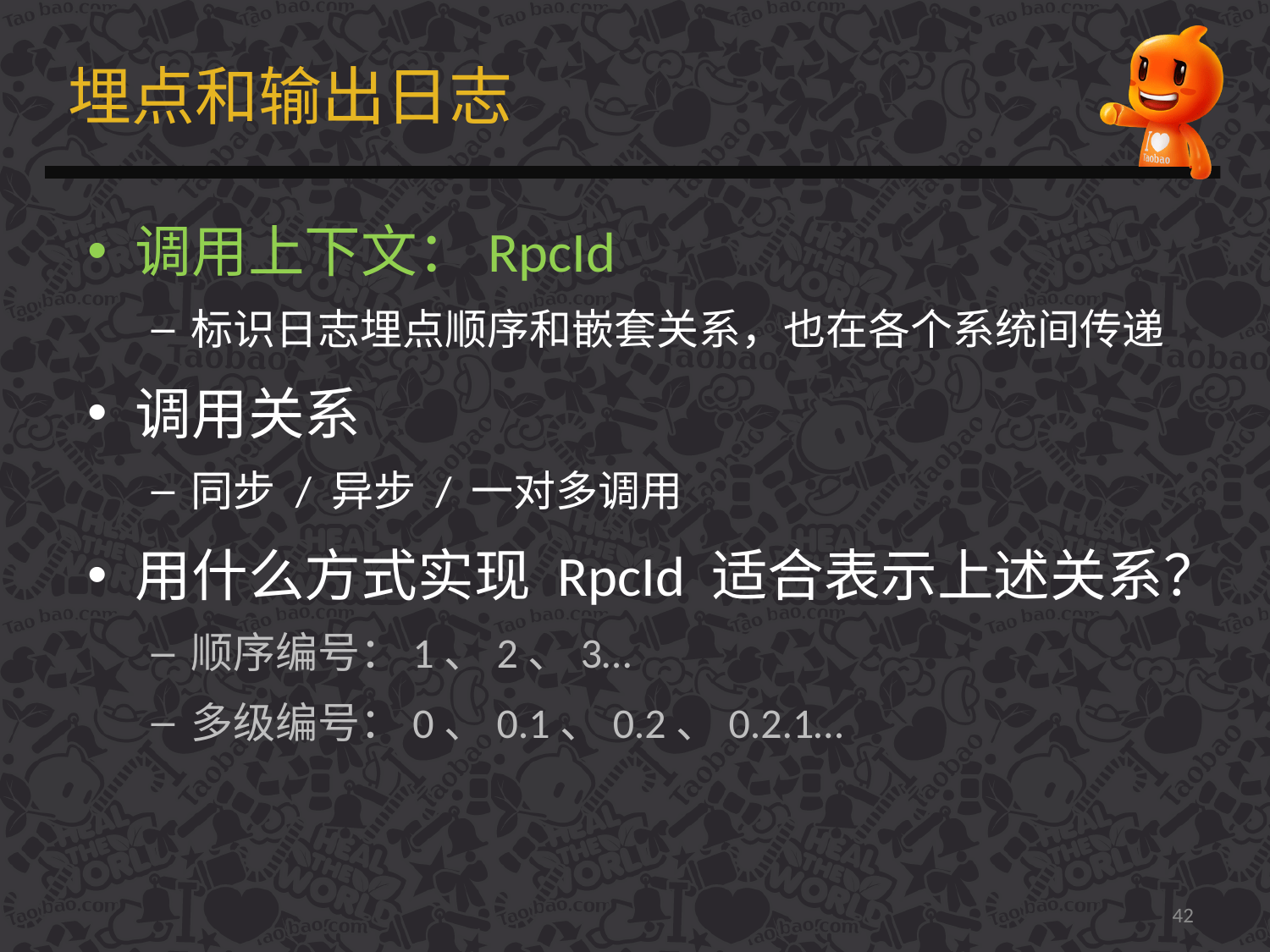

# 埋点和输出日志
调用上下文：RpcId
标识日志埋点顺序和嵌套关系，也在各个系统间传递
调用关系
同步 / 异步 / 一对多调用
用什么方式实现 RpcId 适合表示上述关系？
顺序编号：1、2、3…
多级编号：0、0.1、0.2、0.2.1…
42